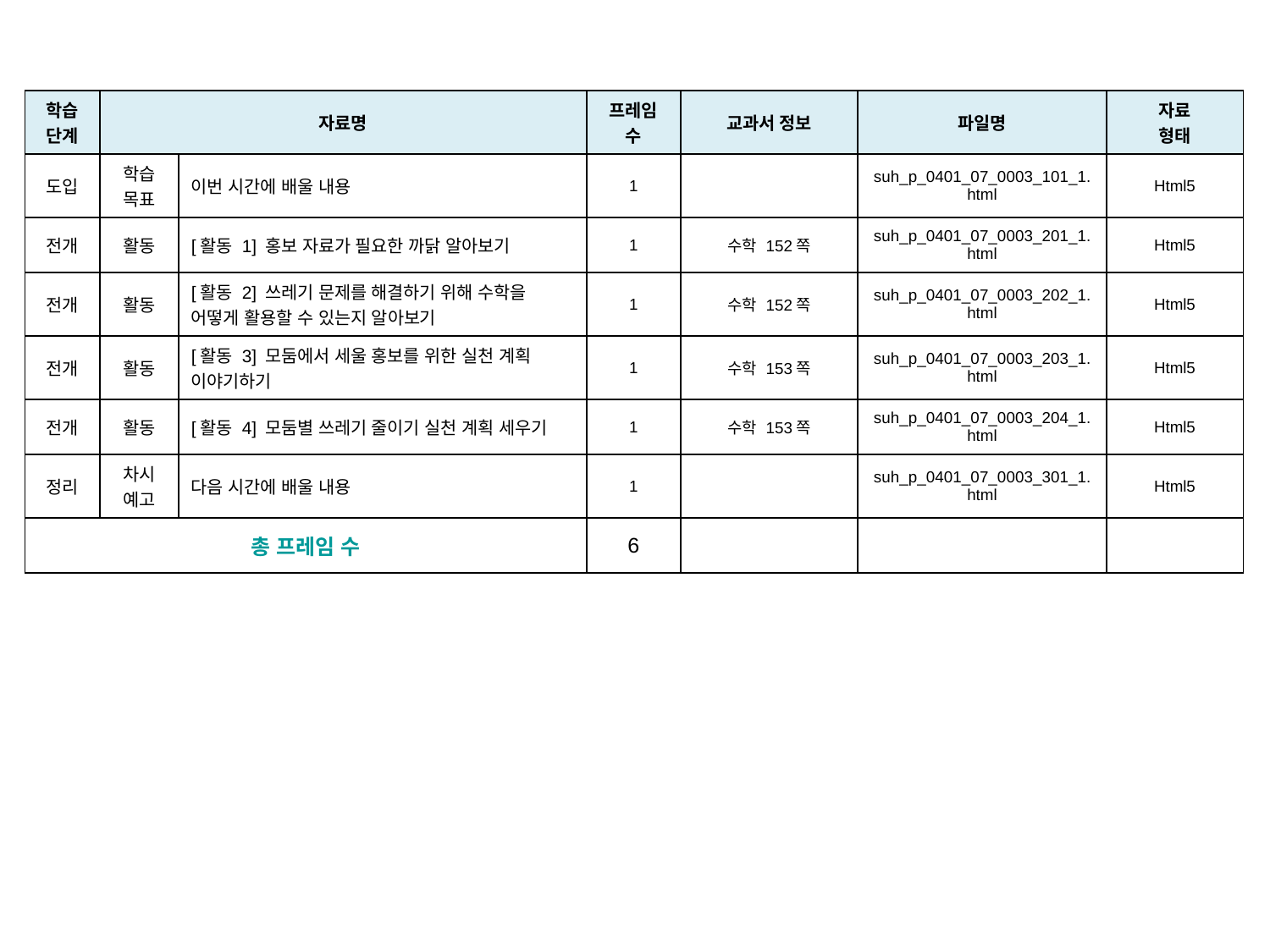

| 학습 단계 | 자료명 |  | 프레임 수 | 교과서 정보 | 파일명 | 자료 형태 |
| --- | --- | --- | --- | --- | --- | --- |
| 도입 | 학습 목표 | 이번 시간에 배울 내용 | 1 |  | suh\_p\_0401\_07\_0003\_101\_1.html | Html5 |
| 전개 | 활동 | [활동 1] 홍보 자료가 필요한 까닭 알아보기 | 1 | 수학 152쪽 | suh\_p\_0401\_07\_0003\_201\_1.html | Html5 |
| 전개 | 활동 | [활동 2] 쓰레기 문제를 해결하기 위해 수학을 어떻게 활용할 수 있는지 알아보기 | 1 | 수학 152쪽 | suh\_p\_0401\_07\_0003\_202\_1.html | Html5 |
| 전개 | 활동 | [활동 3] 모둠에서 세울 홍보를 위한 실천 계획 이야기하기 | 1 | 수학 153쪽 | suh\_p\_0401\_07\_0003\_203\_1.html | Html5 |
| 전개 | 활동 | [활동 4] 모둠별 쓰레기 줄이기 실천 계획 세우기 | 1 | 수학 153쪽 | suh\_p\_0401\_07\_0003\_204\_1.html | Html5 |
| 정리 | 차시 예고 | 다음 시간에 배울 내용 | 1 |  | suh\_p\_0401\_07\_0003\_301\_1.html | Html5 |
| 총 프레임 수 |  |  | 6 |  |  |  |